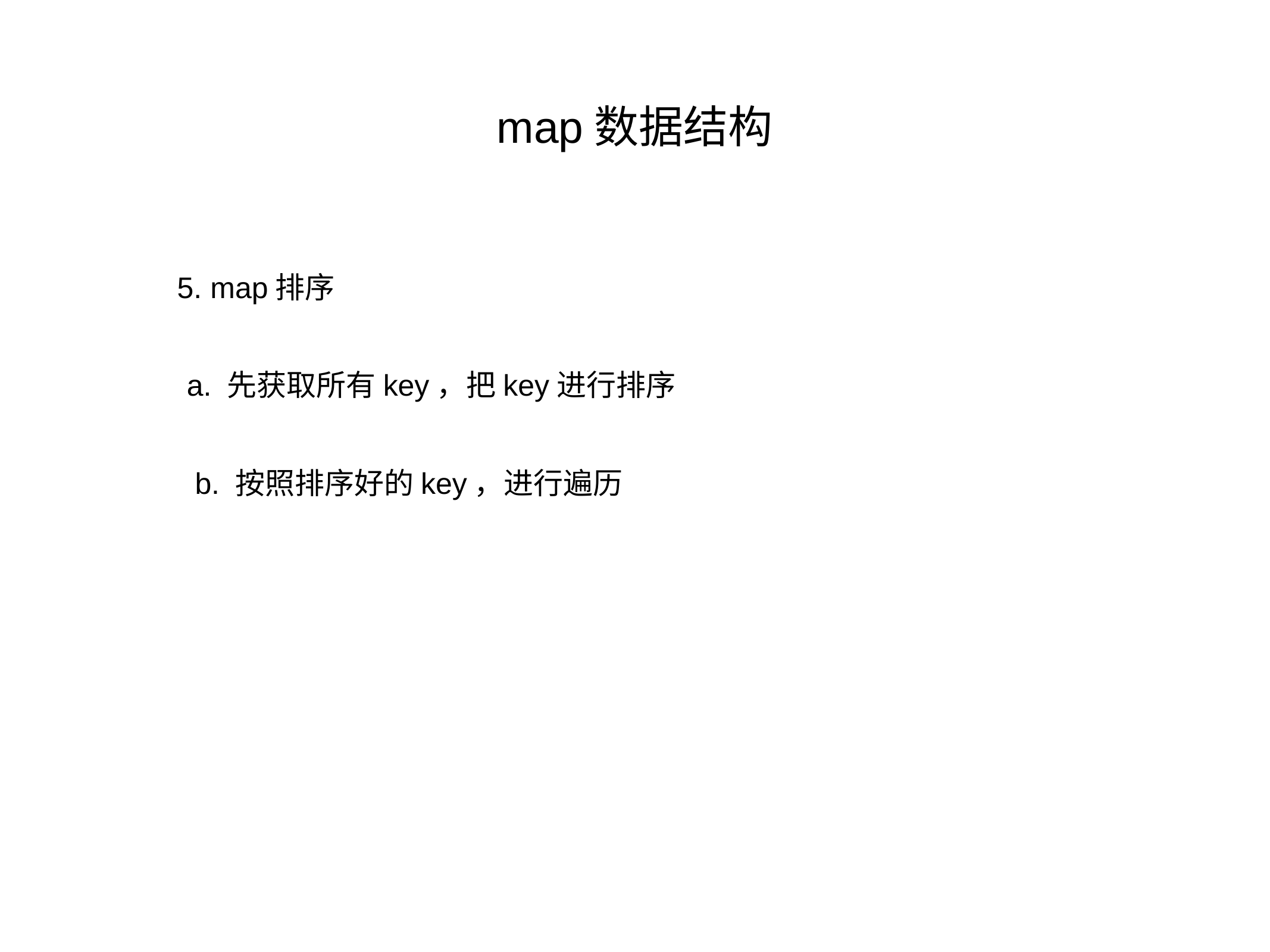

map数据结构
5. map排序
a. 先获取所有key，把key进行排序
b. 按照排序好的key，进行遍历